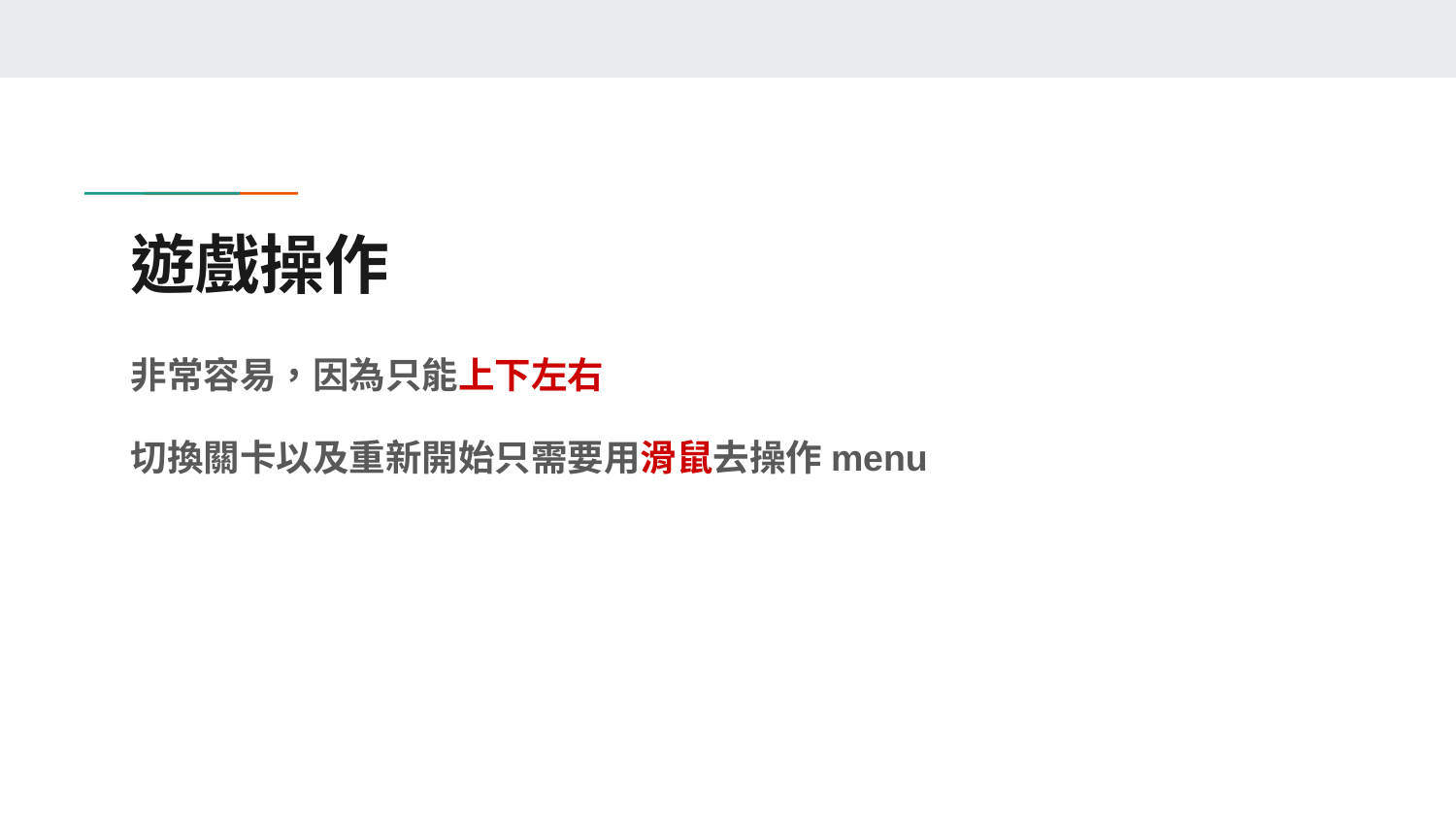

# 遊戲操作
非常容易，因為只能上下左右
切換關卡以及重新開始只需要用滑鼠去操作menu